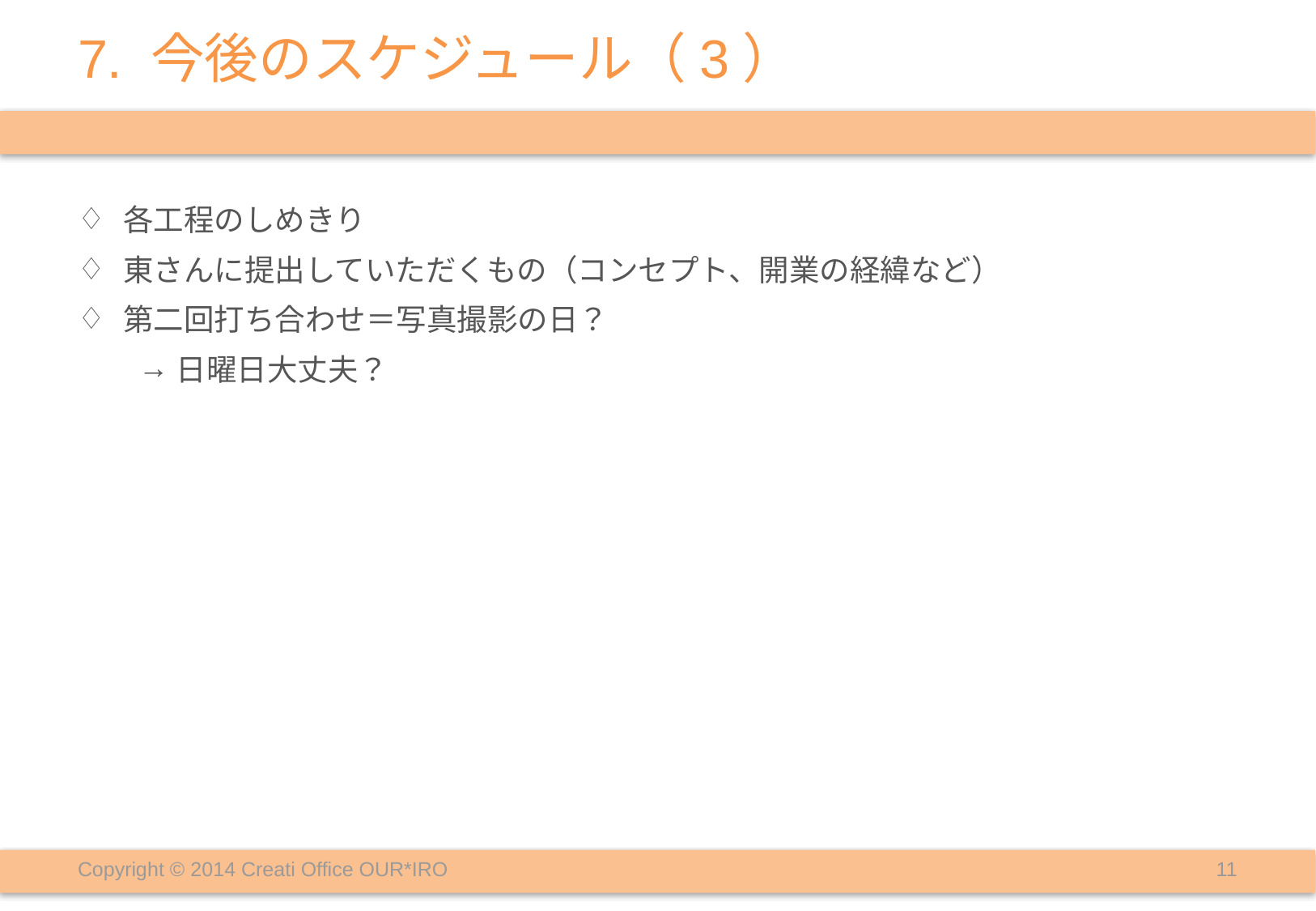

# 7. 今後のスケジュール（3）
各工程のしめきり
東さんに提出していただくもの（コンセプト、開業の経緯など）
第二回打ち合わせ＝写真撮影の日？
日曜日大丈夫？

Copyright © 2014 Creati Office OUR*IRO
11